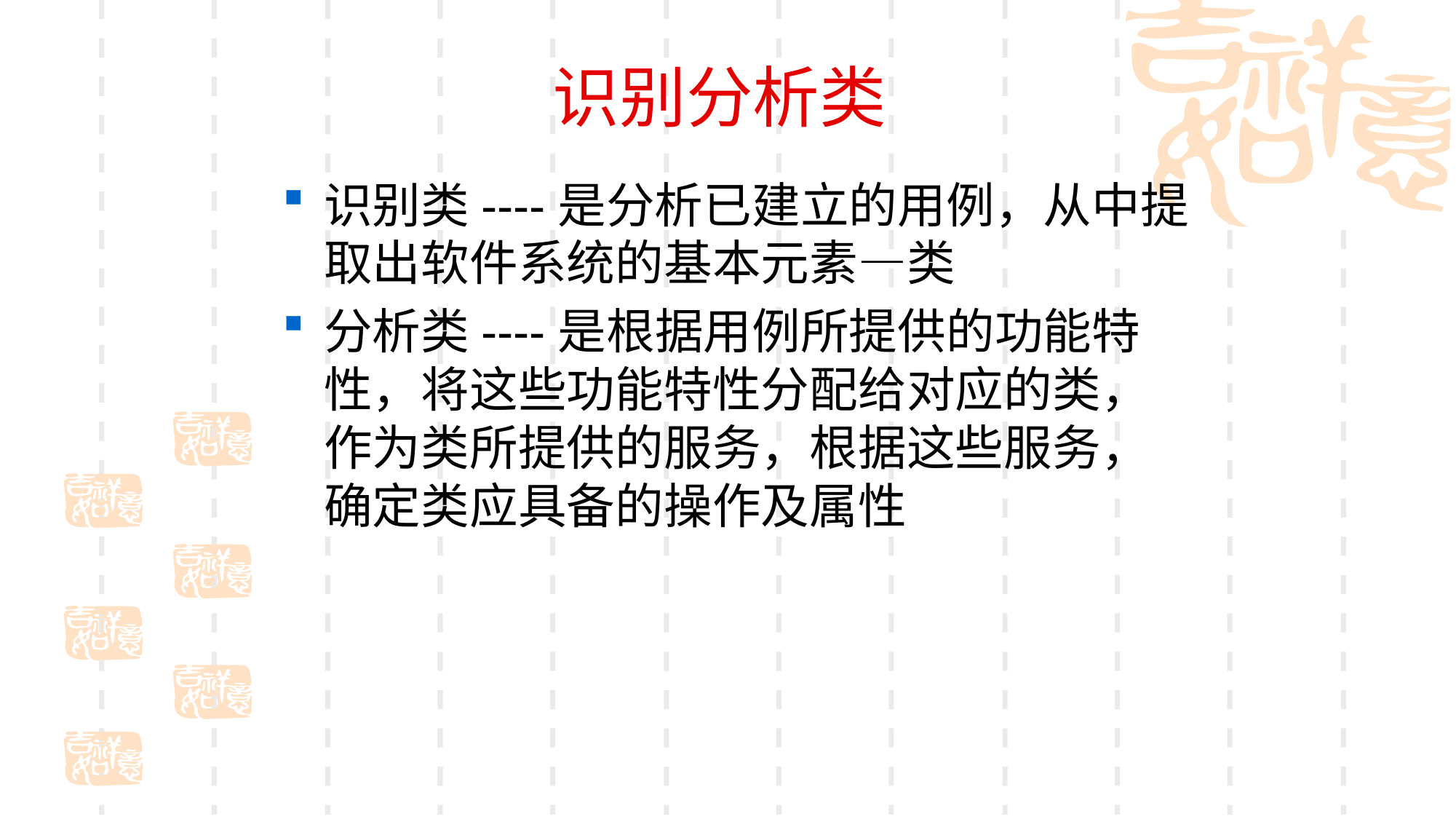

# 识别分析类
识别类----是分析已建立的用例，从中提取出软件系统的基本元素—类
分析类----是根据用例所提供的功能特性，将这些功能特性分配给对应的类，作为类所提供的服务，根据这些服务，确定类应具备的操作及属性